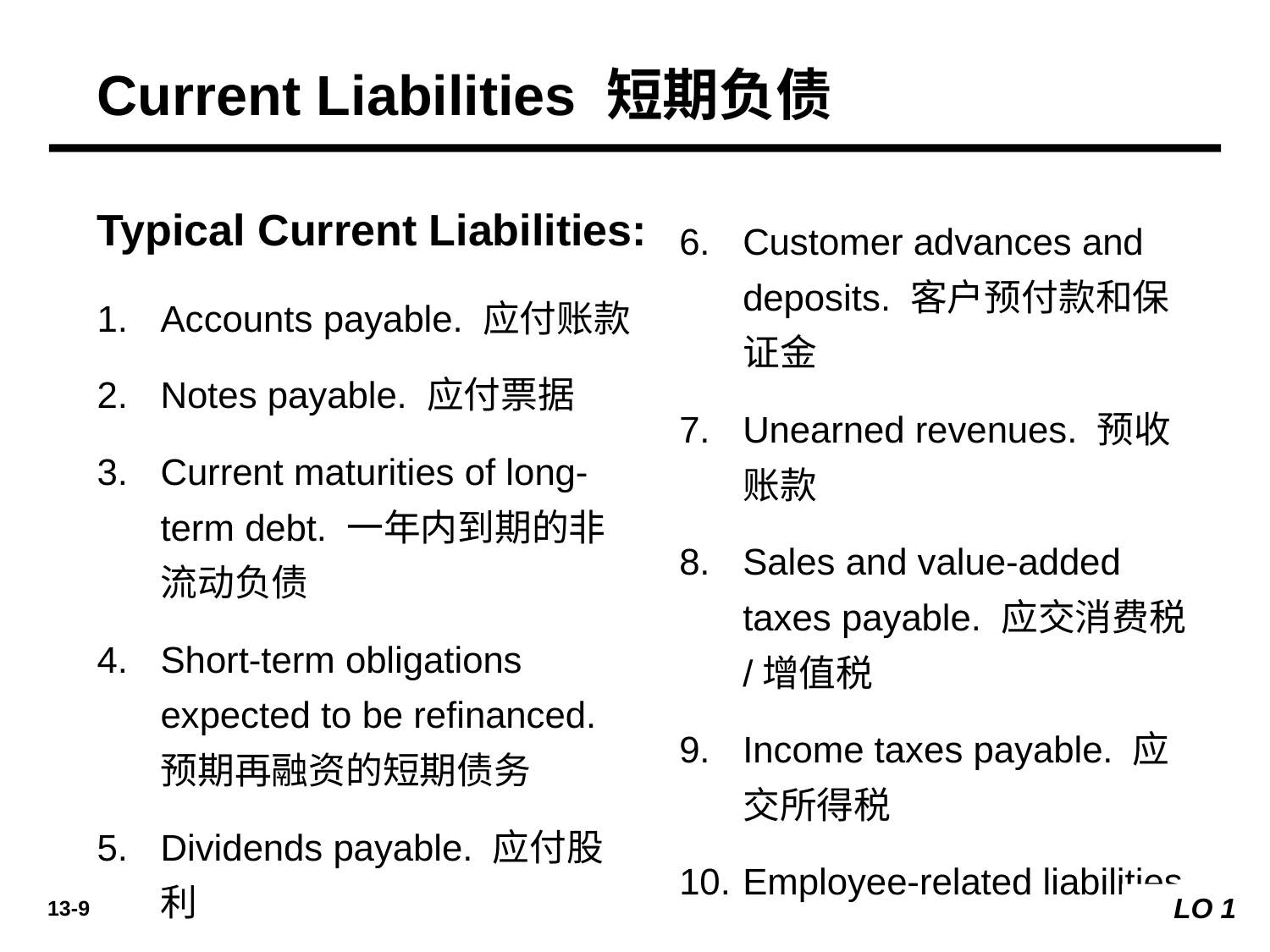

Current Liabilities 短期负债

Typical Current Liabilities:
Customer advances and deposits. 客户预付款和保证金
Unearned revenues. 预收账款
Sales and value-added taxes payable. 应交消费税/增值税
Income taxes payable. 应交所得税
Employee-related liabilities.
Accounts payable. 应付账款
Notes payable. 应付票据
Current maturities of long-term debt. 一年内到期的非流动负债
Short-term obligations expected to be refinanced. 预期再融资的短期债务
Dividends payable. 应付股利
LO 1